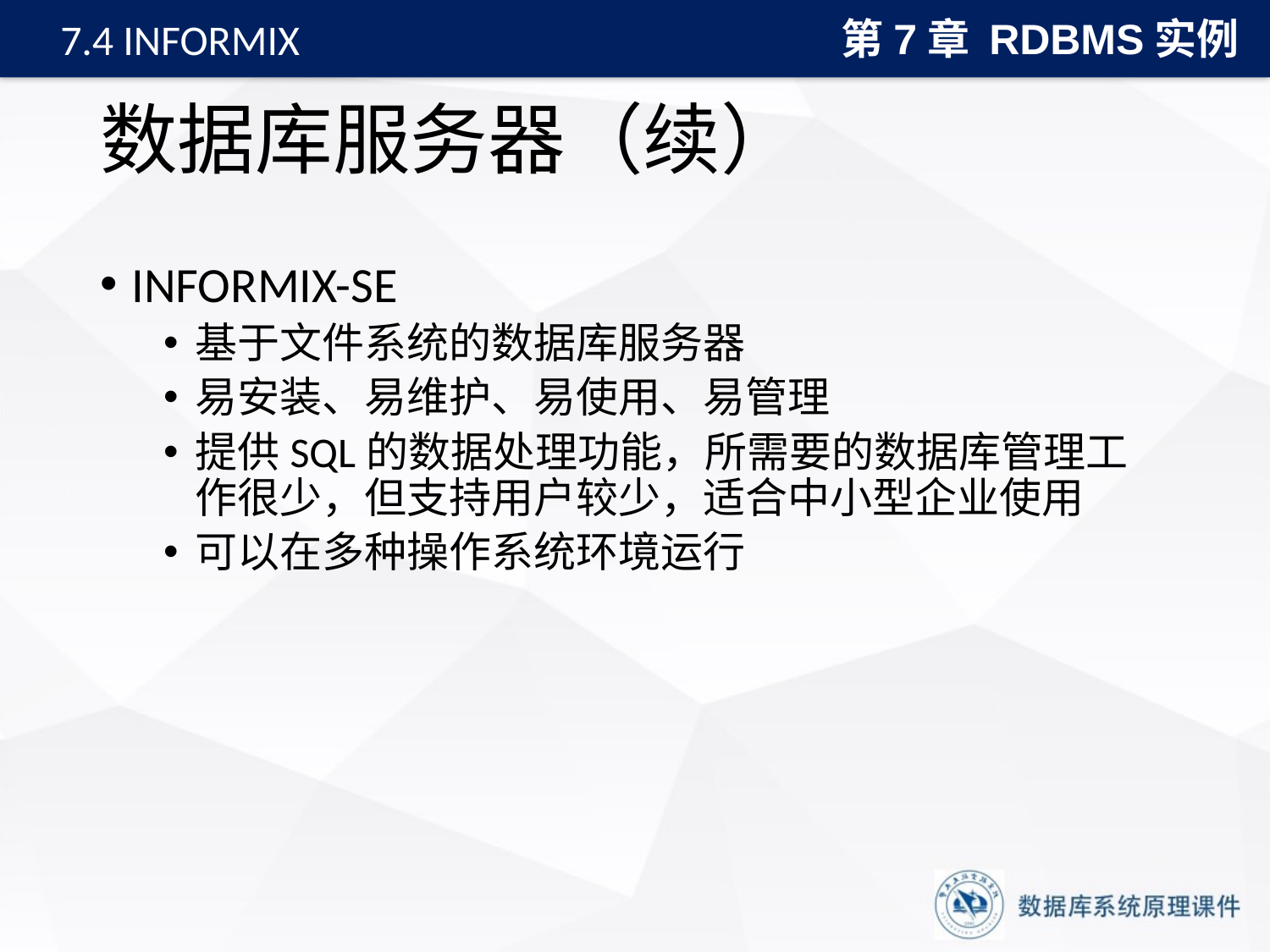

第7章 RDBMS实例
7.4 INFORMIX
# 数据库服务器（续）
INFORMIX-SE
基于文件系统的数据库服务器
易安装、易维护、易使用、易管理
提供SQL的数据处理功能，所需要的数据库管理工作很少，但支持用户较少，适合中小型企业使用
可以在多种操作系统环境运行